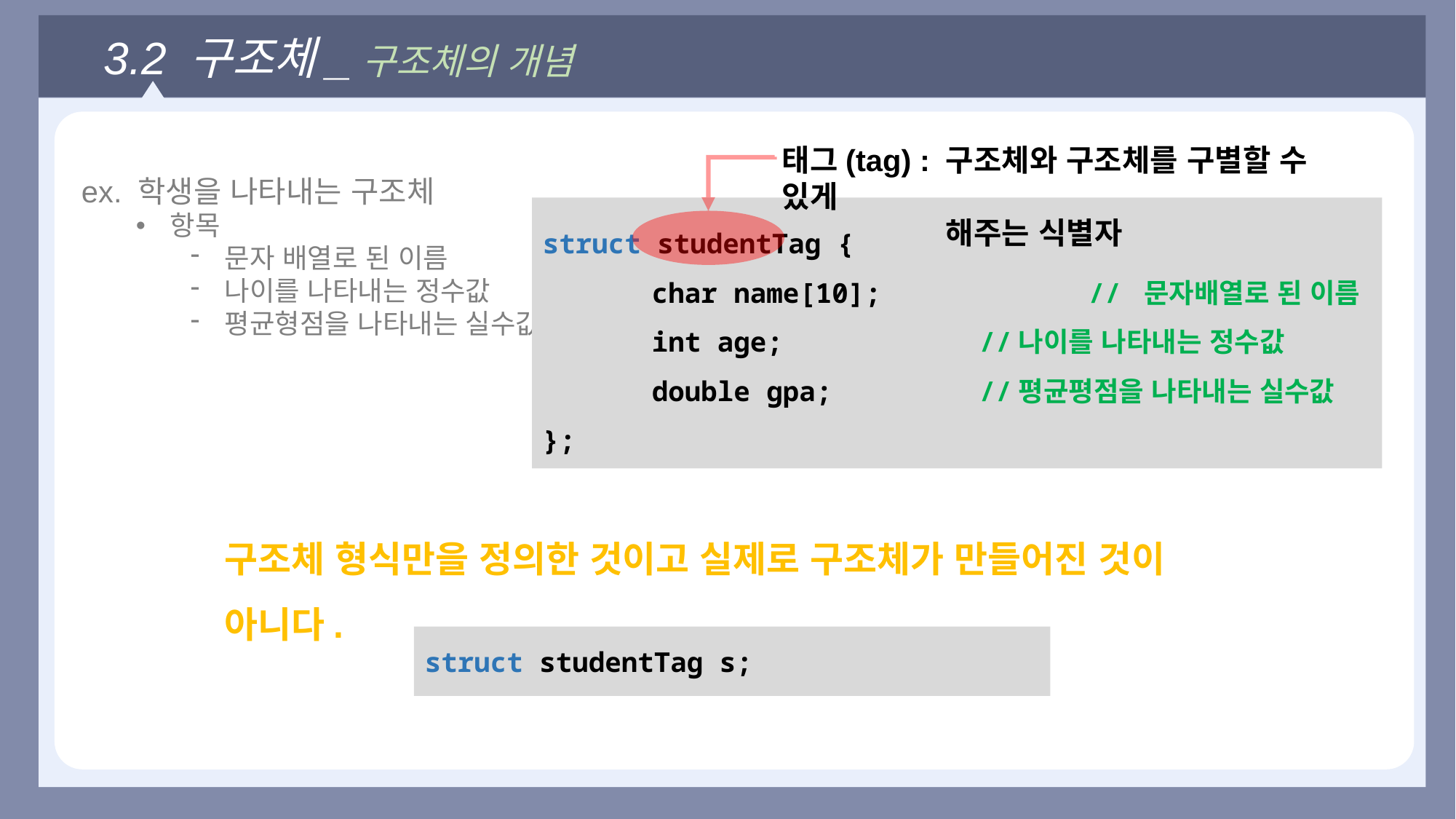

3.2 구조체_구조체의 개념

태그(tag) : 구조체와 구조체를 구별할 수 있게
해주는 식별자

ex. 학생을 나타내는 구조체
항목
문자 배열로 된 이름
나이를 나타내는 정수값
평균형점을 나타내는 실수값

struct studentTag {
	char name[10];		// 문자배열로 된 이름
	int age;		//나이를 나타내는 정수값
	double gpa;		//평균평점을 나타내는 실수값
};
구조체 형식만을 정의한 것이고 실제로 구조체가 만들어진 것이 아니다.
struct studentTag s;
위의 코딩으로 비로소 구조체를 만들었다.